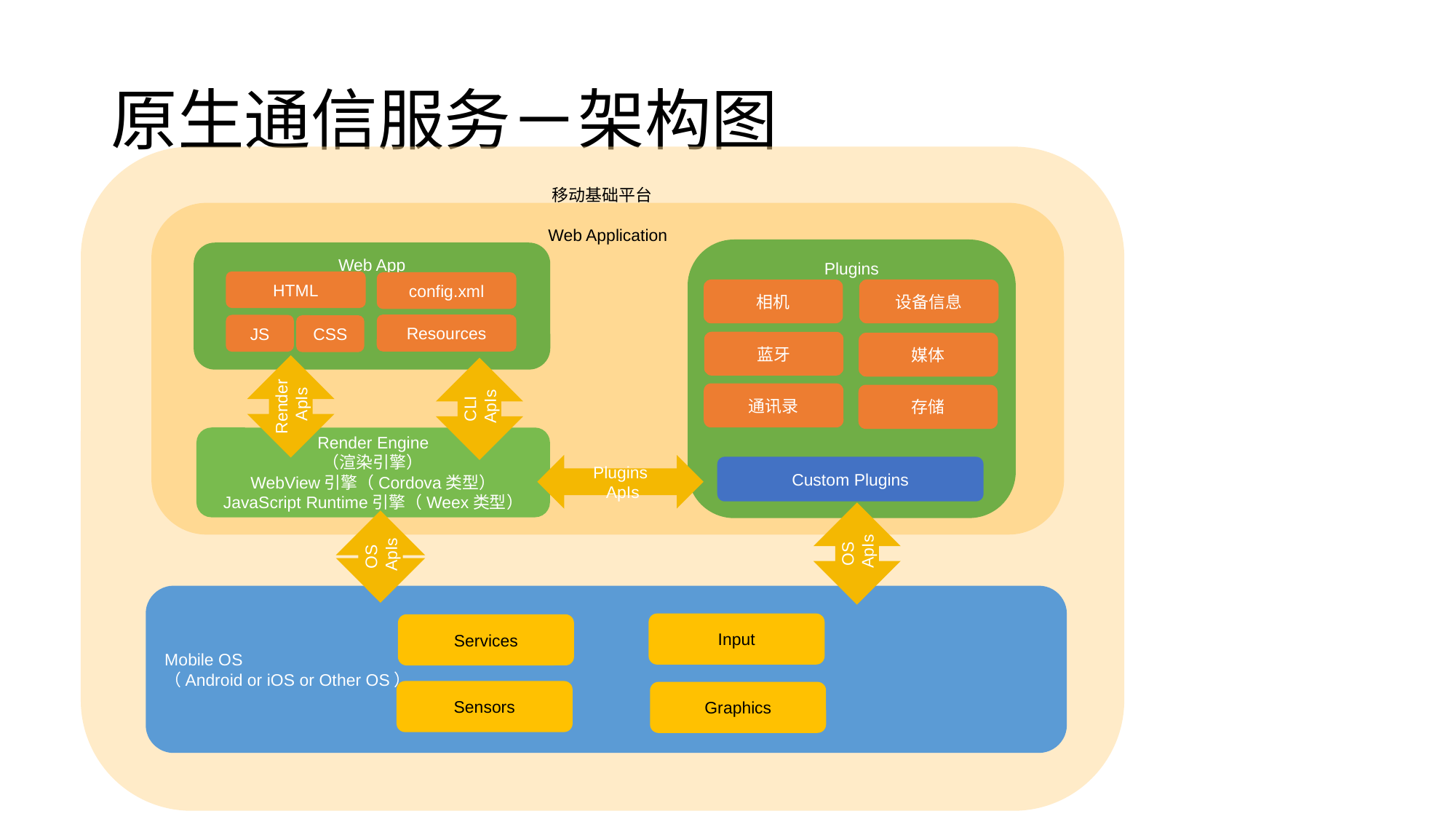

# 原生通信服务－架构图
移动基础平台
Web Application
Plugins
设备信息
相机
蓝牙
媒体
通讯录
存储
Custom Plugins
Web App
HTML
config.xml
Resources
JS
CSS
Render
 ApIs
CLI
 ApIs
Render Engine
（渲染引擎）
WebView引擎（Cordova类型）
JavaScript Runtime引擎（Weex类型）
Plugins
 ApIs
OS
 ApIs
OS
 ApIs
Mobile OS
（Android or iOS or Other OS）
Input
Services
Sensors
Graphics